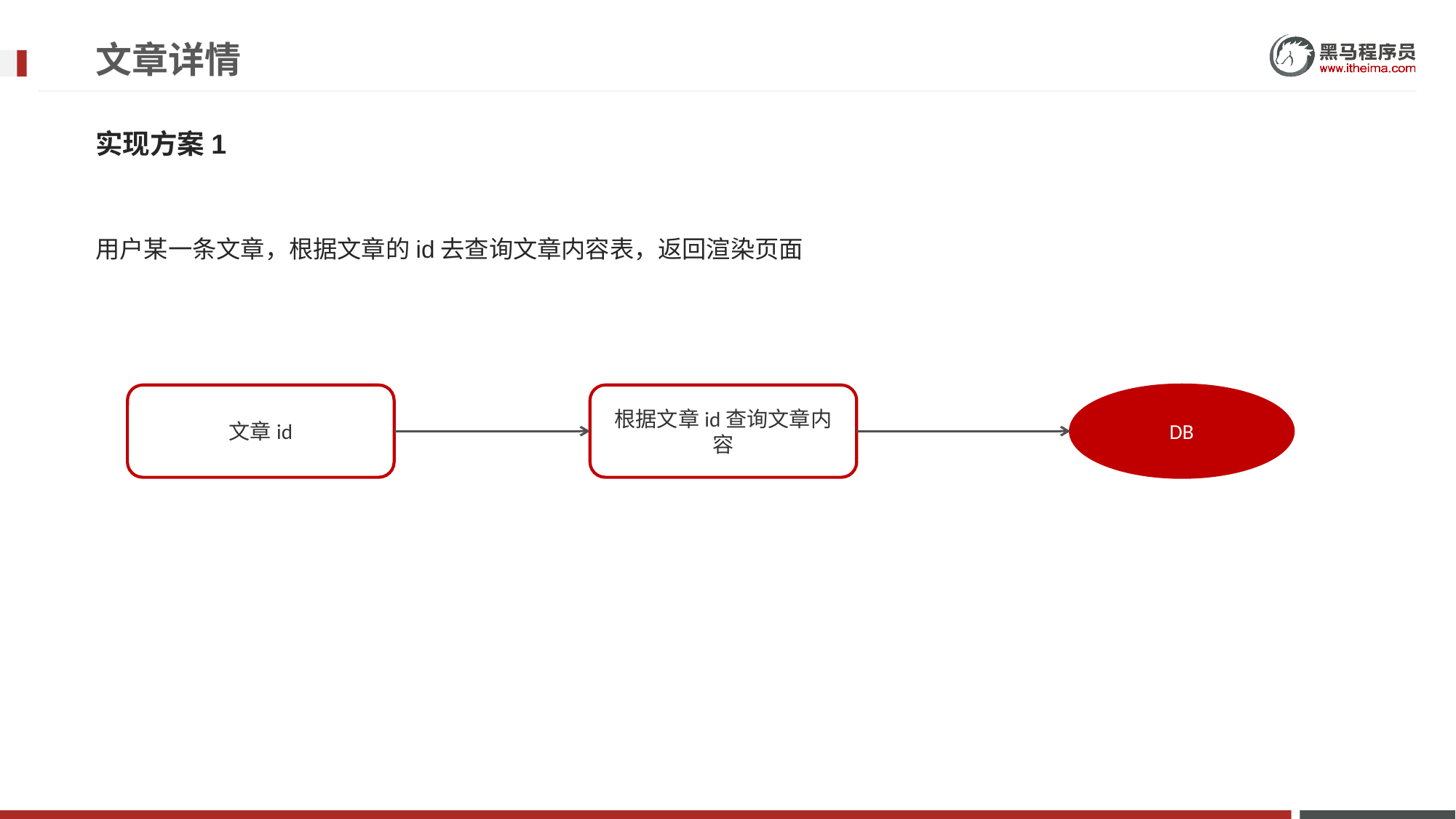

# 文章详情
实现方案1
用户某一条文章，根据文章的id去查询文章内容表，返回渲染页面

文章id
根据文章id查询文章内容
DB